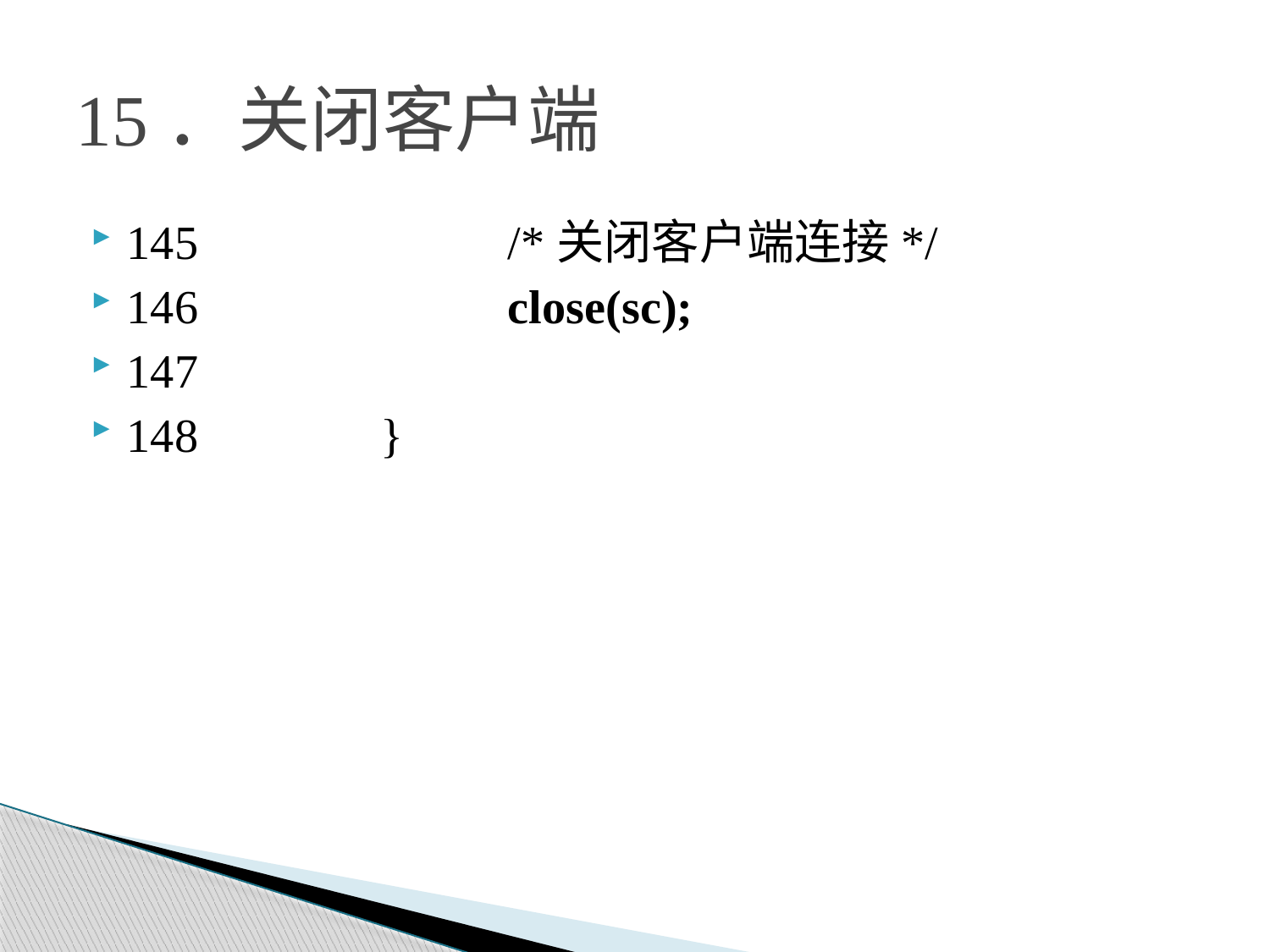

# 15．关闭客户端
145			/*关闭客户端连接*/
146			close(sc);
147
148		}